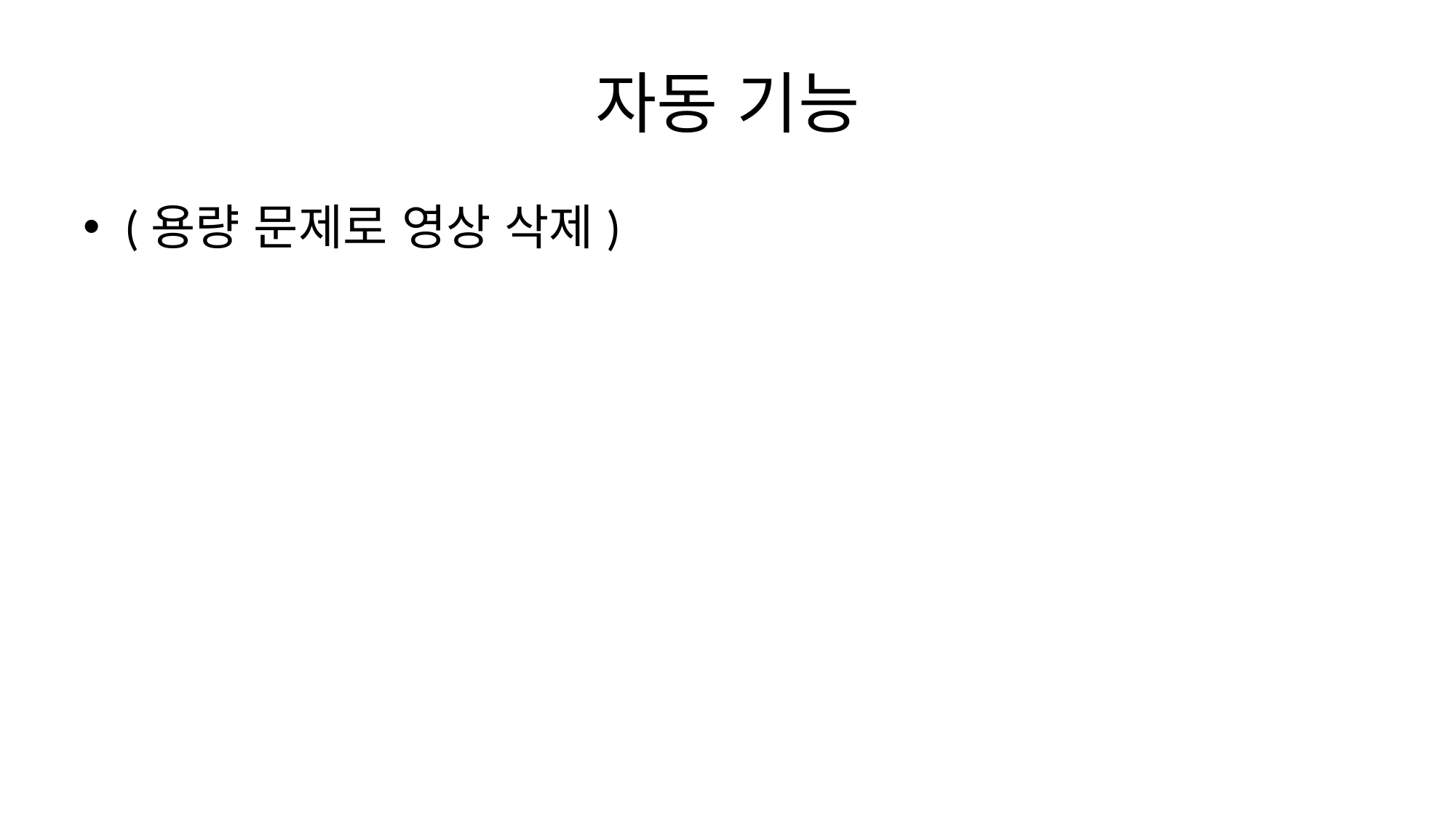

# 자동 기능
(용량 문제로 영상 삭제)